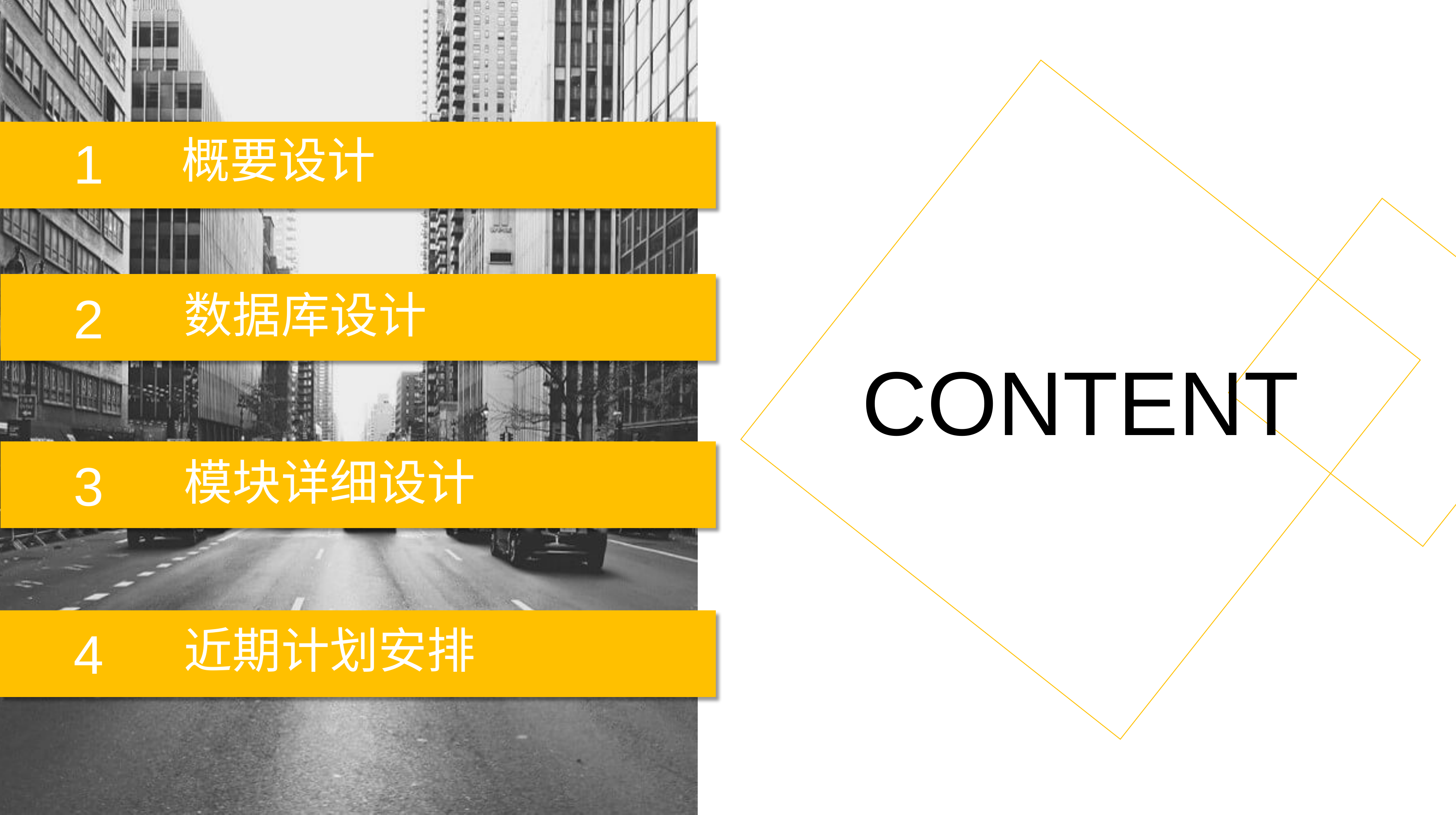

1
概要设计

2
数据库设计
CONTENT

3
模块详细设计

4
近期计划安排